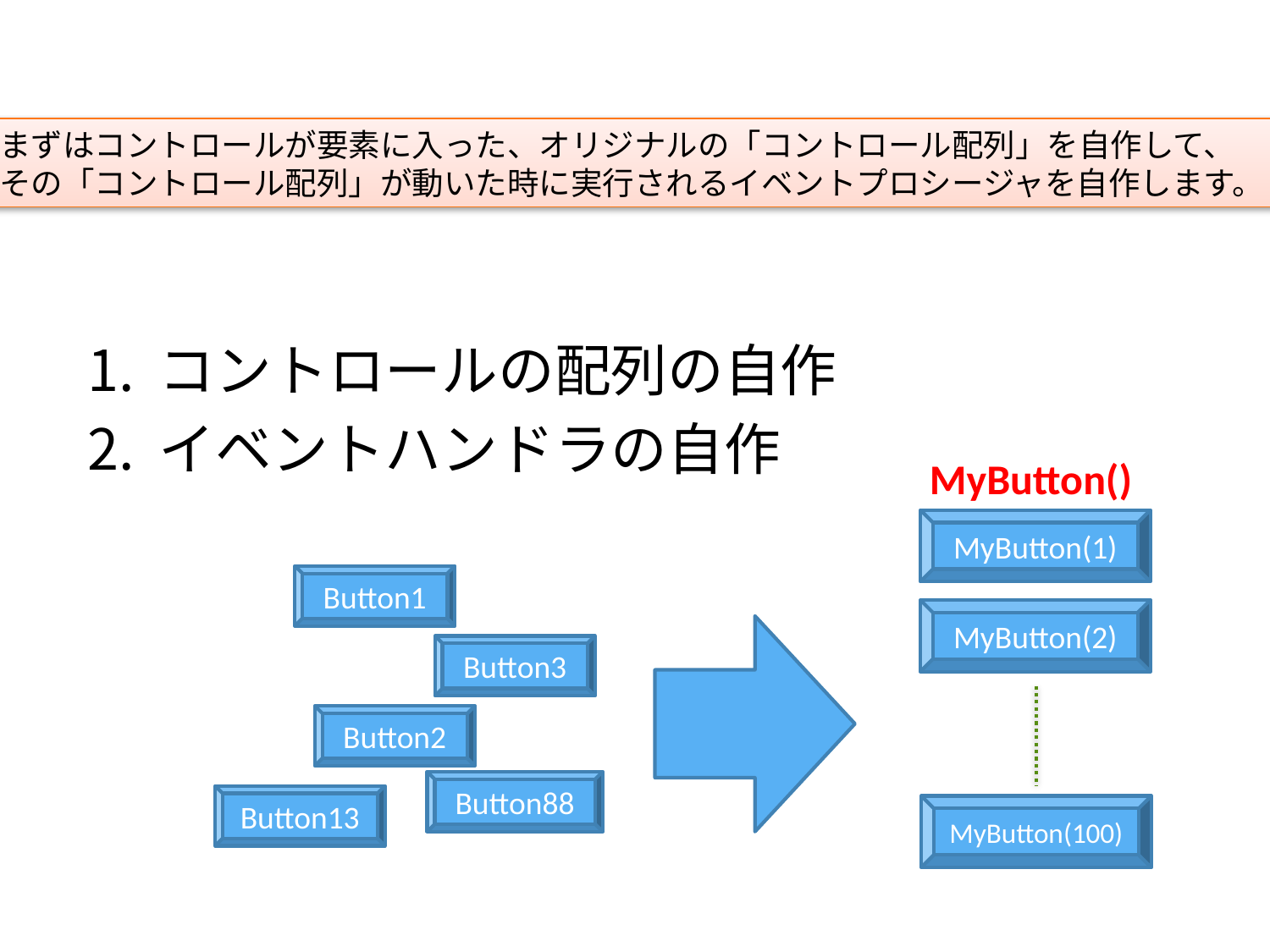

まずはコントロールが要素に入った、オリジナルの「コントロール配列」を自作して、
その「コントロール配列」が動いた時に実行されるイベントプロシージャを自作します。
コントロールの配列の自作
イベントハンドラの自作
MyButton()
MyButton(1)
Button1
MyButton(2)

Button3
Button2
Button88
Button13
MyButton(100)